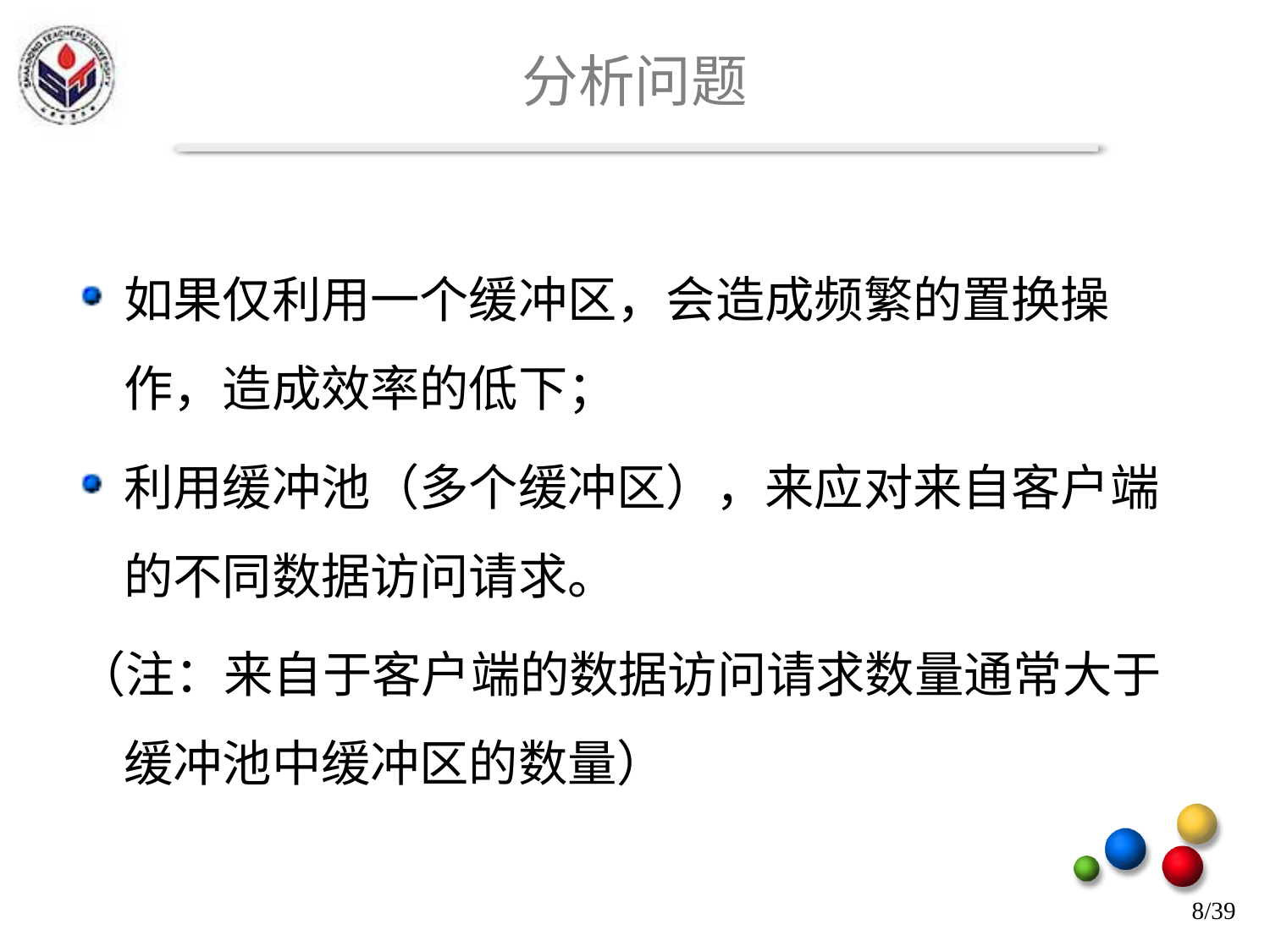

# 分析问题
如果仅利用一个缓冲区，会造成频繁的置换操作，造成效率的低下；
利用缓冲池（多个缓冲区），来应对来自客户端的不同数据访问请求。
（注：来自于客户端的数据访问请求数量通常大于缓冲池中缓冲区的数量）

8/39